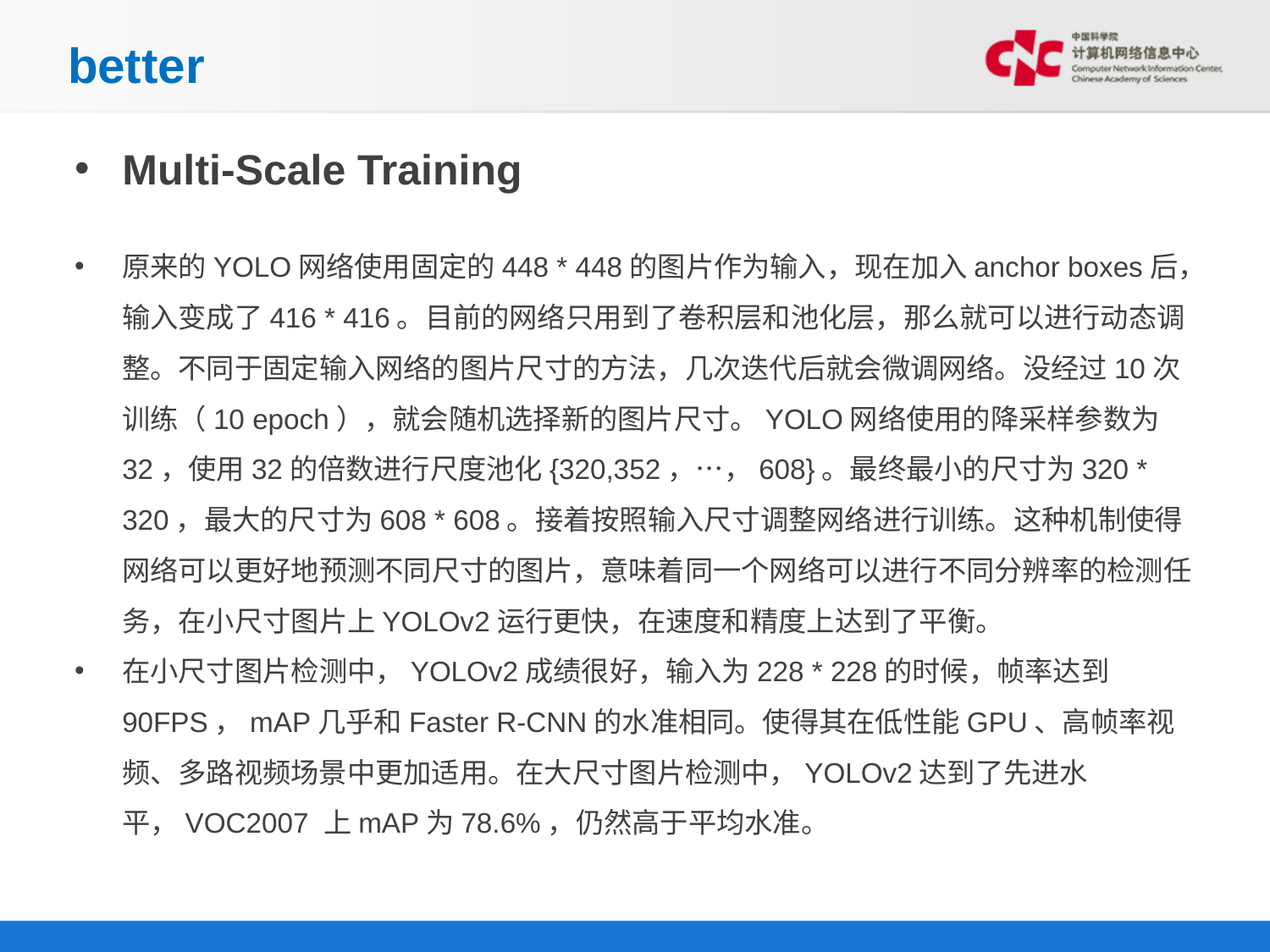

# better
Multi-Scale Training

原来的YOLO网络使用固定的448 * 448的图片作为输入，现在加入anchor boxes后，输入变成了416 * 416。目前的网络只用到了卷积层和池化层，那么就可以进行动态调整。不同于固定输入网络的图片尺寸的方法，几次迭代后就会微调网络。没经过10次训练（10 epoch），就会随机选择新的图片尺寸。YOLO网络使用的降采样参数为32，使用32的倍数进行尺度池化{320,352，…，608}。最终最小的尺寸为320 * 320，最大的尺寸为608 * 608。接着按照输入尺寸调整网络进行训练。这种机制使得网络可以更好地预测不同尺寸的图片，意味着同一个网络可以进行不同分辨率的检测任务，在小尺寸图片上YOLOv2运行更快，在速度和精度上达到了平衡。
在小尺寸图片检测中，YOLOv2成绩很好，输入为228 * 228的时候，帧率达到90FPS，mAP几乎和Faster R-CNN的水准相同。使得其在低性能GPU、高帧率视频、多路视频场景中更加适用。在大尺寸图片检测中，YOLOv2达到了先进水平，VOC2007 上mAP为78.6%，仍然高于平均水准。